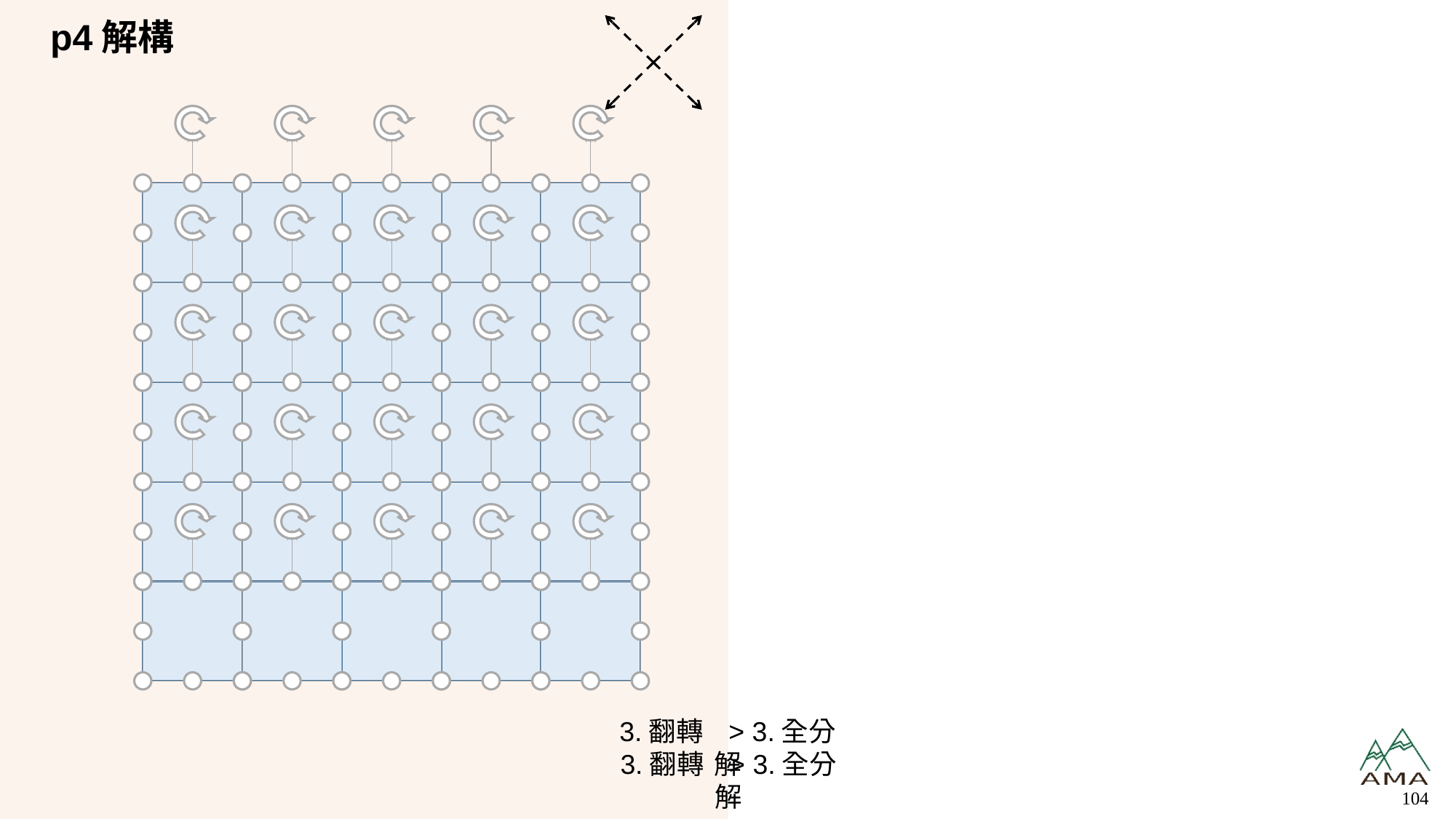

# p4解構

3.翻轉   > 3.全分解
3.翻轉   > 3.全分解
104